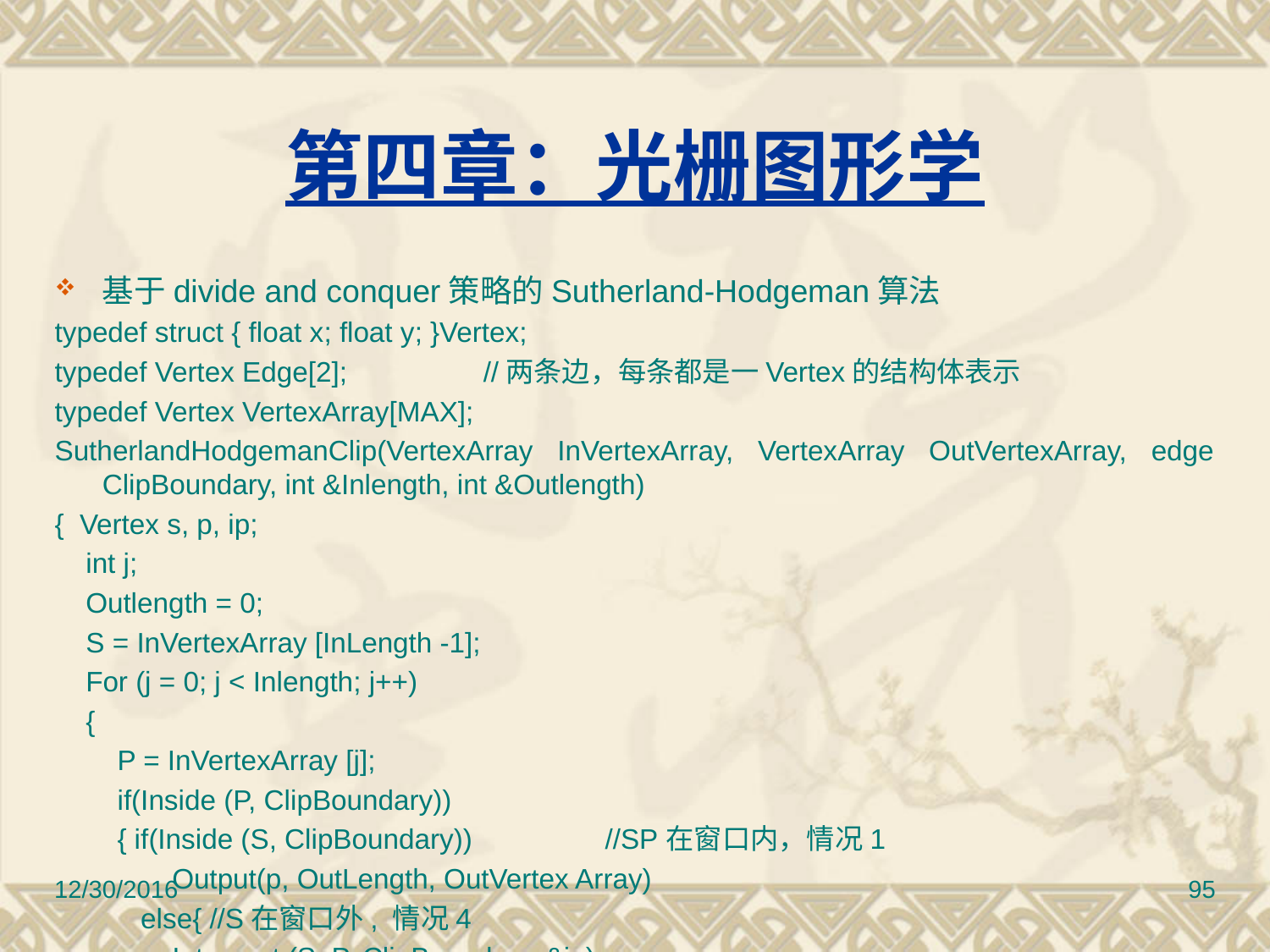

第四章：光栅图形学
基于divide and conquer策略的Sutherland-Hodgeman算法
typedef struct { float x; float y; }Vertex;
typedef Vertex Edge[2];  	//两条边，每条都是一Vertex的结构体表示
typedef Vertex VertexArray[MAX];
SutherlandHodgemanClip(VertexArray InVertexArray, VertexArray OutVertexArray, edge ClipBoundary, int &Inlength, int &Outlength)
{  Vertex s, p, ip;
    int j;
    Outlength = 0;
    S = InVertexArray [InLength -1];
    For (j = 0; j < Inlength; j++)
    {
        P = InVertexArray [j];
        if(Inside (P, ClipBoundary))
        { if(Inside (S, ClipBoundary))                 //SP在窗口内，情况1
               Output(p, OutLength, OutVertex Array)
           else{ //S在窗口外, 情况4
               Intersect (S, P, ClipBoundary, &ip);
               Output (ip, OutLength, OutVertexArray);
               Output (P, OutLength, OutVertexArray);
                  }
          }
          else if (Inside (S, WindowsBoundary))
          { //S在窗口内，P在窗口外,情况3
                Intersect (S, P, ClipBoundary, &ip);
                Output (ip, OutLength, OutVertexArray);
           } //情况2没有输出
           S = P;
     }
}
//判点在窗口内
bool Inside (Vertex &TestPt, Edge ClipBoundary)
{    if(ClipBoundary[1].x> ClipBoundary[0].x)//裁剪边为窗口下边
         if(testpt.y>= ClipBoundary[0].y)
            return TRUE;
         else if(ClipBoundary[1].x< ClipBoundary[0].x) //裁剪边为窗口上边
            if(testpt.y<= ClipBoundary[0].y)
            return TRUE;
         else if(ClipBoundary[1].y> ClipBoundary[0].x) //裁剪边为窗口右边
            if(testpt.x<= ClipBoundary[0].x)
            return TRUE;
         else if(ClipBoundary[1].y< ClipBoundary[0].y) //裁剪边为窗口左边
            if(testpt.x>= ClipBoundary[0].x)
            return TRUE;
      else
            return FALSE;
}
//直线段SP和窗口边界求交，返回交点；
void Intersect (Vertex &S, Vertex &P, Edge ClipBoundary, Vertex &IntersectPt)
{    if(ClipBoundary[0].y== ClipBoundary[1].y)//水平裁剪边
      { IntersectPt.y = ClipBoundary[0].y;
         IntersectPt.x = S.x+( ClipBoundary[0].y -s.y)*(p.x - s.x) / (p.y - s.y);
       }
       else //垂直裁剪边
      { Intersect.x = ClipBoundary[0].x;
         Intersect.y = s.y + (ClipBoundary[0].x - s.x)*(p.y - s.y) / (p.x. - s.x)；
      }
}
12/30/2016
95